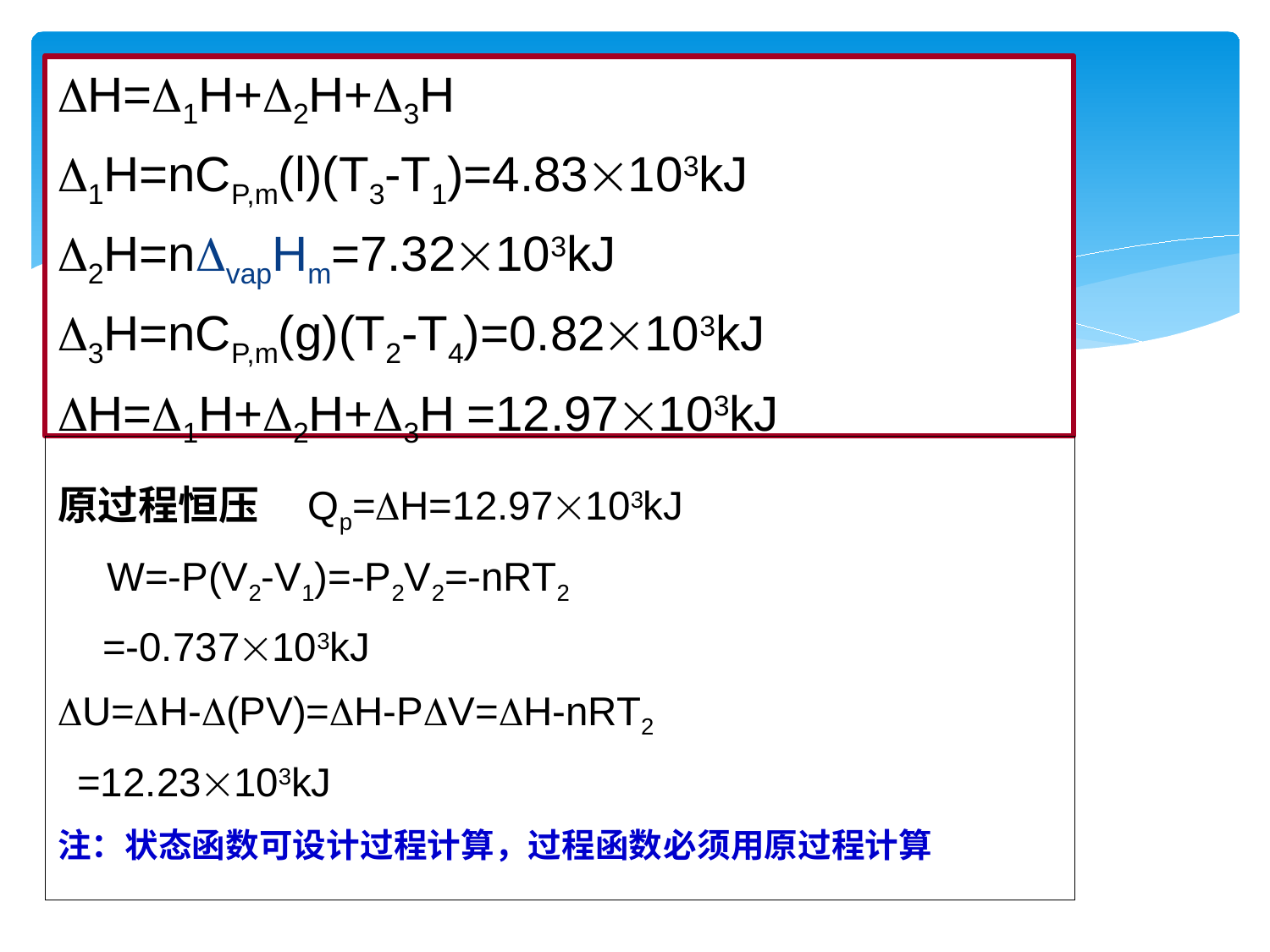

ΔH=Δ1H+Δ2H+Δ3H
Δ1H=nCP,m(l)(T3-T1)=4.83×103kJ
Δ2H=nΔvapHm=7.32×103kJ
Δ3H=nCP,m(g)(T2-T4)=0.82×103kJ
ΔH=Δ1H+Δ2H+Δ3H =12.97×103kJ

原过程恒压　Qp=ΔH=12.97×103kJ
　W=-P(V2-V1)=-P2V2=-nRT2
    =-0.737×103kJ
ΔU=ΔH-Δ(PV)=ΔH-PΔV=ΔH-nRT2
   =12.23×103kJ
注：状态函数可设计过程计算，过程函数必须用原过程计算